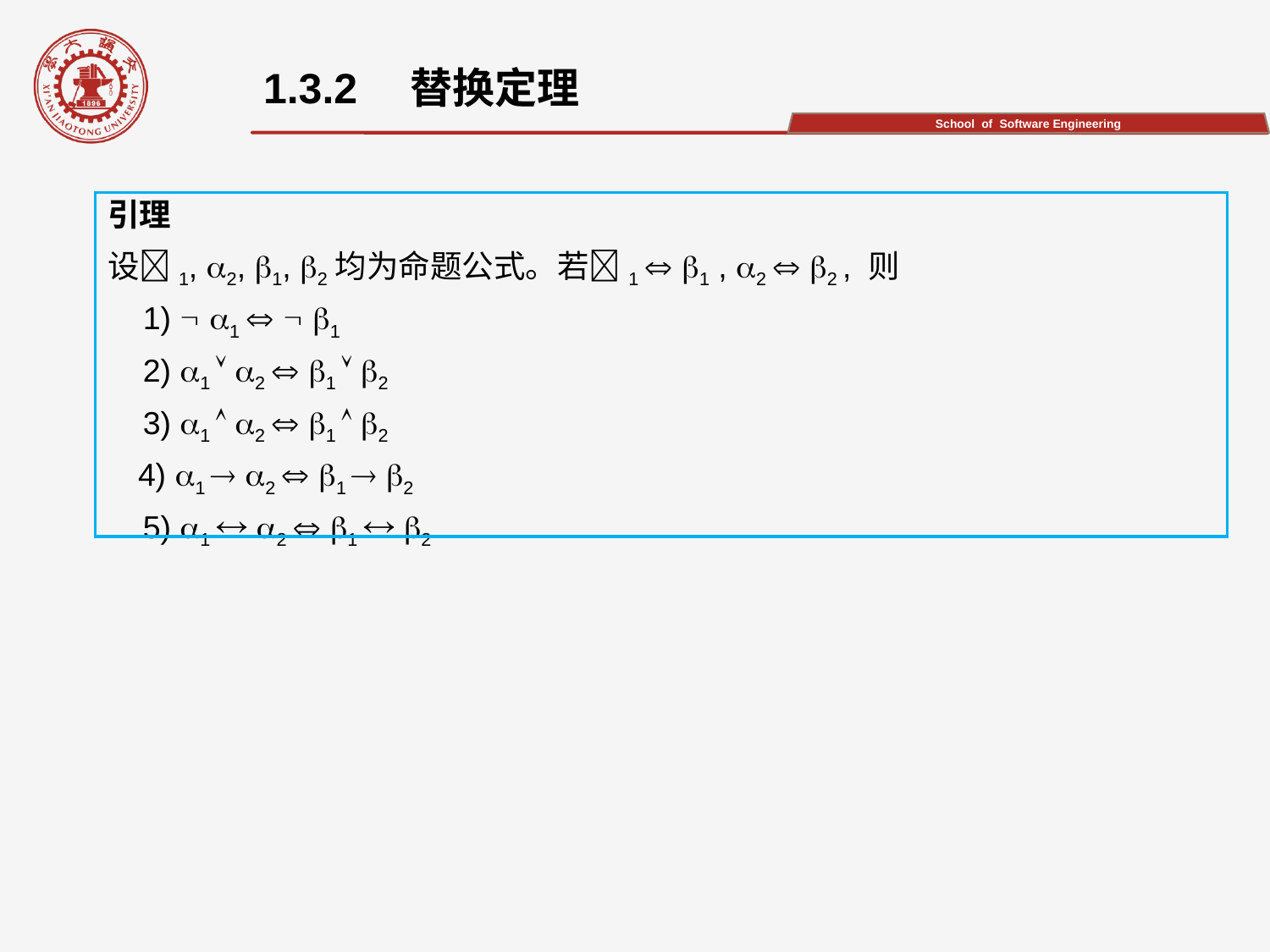

1.3.2　替换定理
引理
设α1, α2, β1, β2均为命题公式。若α1 ⇔ β1 , α2 ⇔ β2 , 则
    1) ¬ α1 ⇔ ¬ β1
    2) α1 ∨ α2 ⇔ β1 ∨ β2
    3) α1 ∧ α2 ⇔ β1 ∧ β2
      4) α1 → α2 ⇔ β1 → β2
    5) α1 ↔ α2 ⇔ β1 ↔ β2